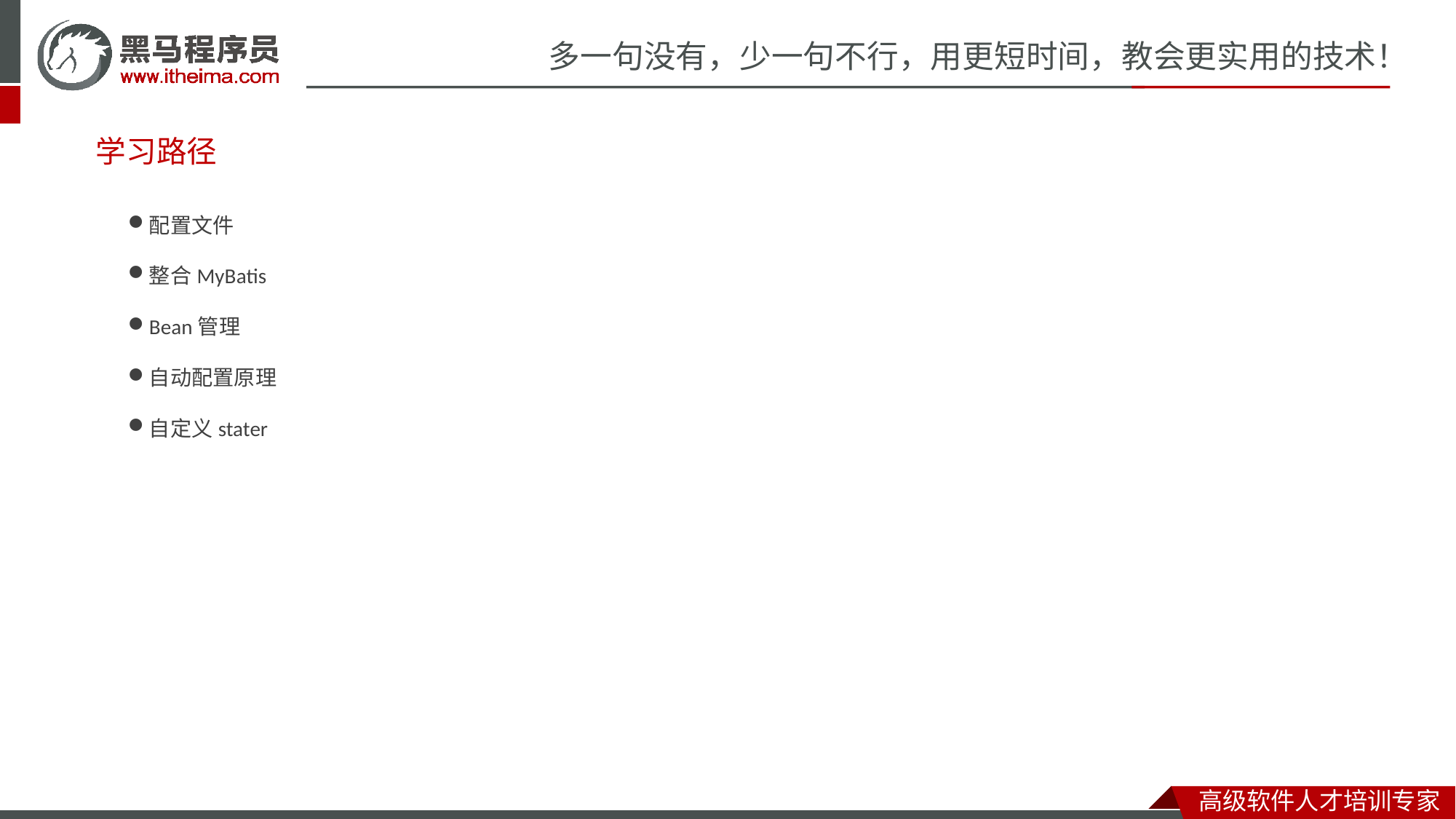

# 学习路径
配置文件
整合MyBatis
Bean管理
自动配置原理
自定义stater